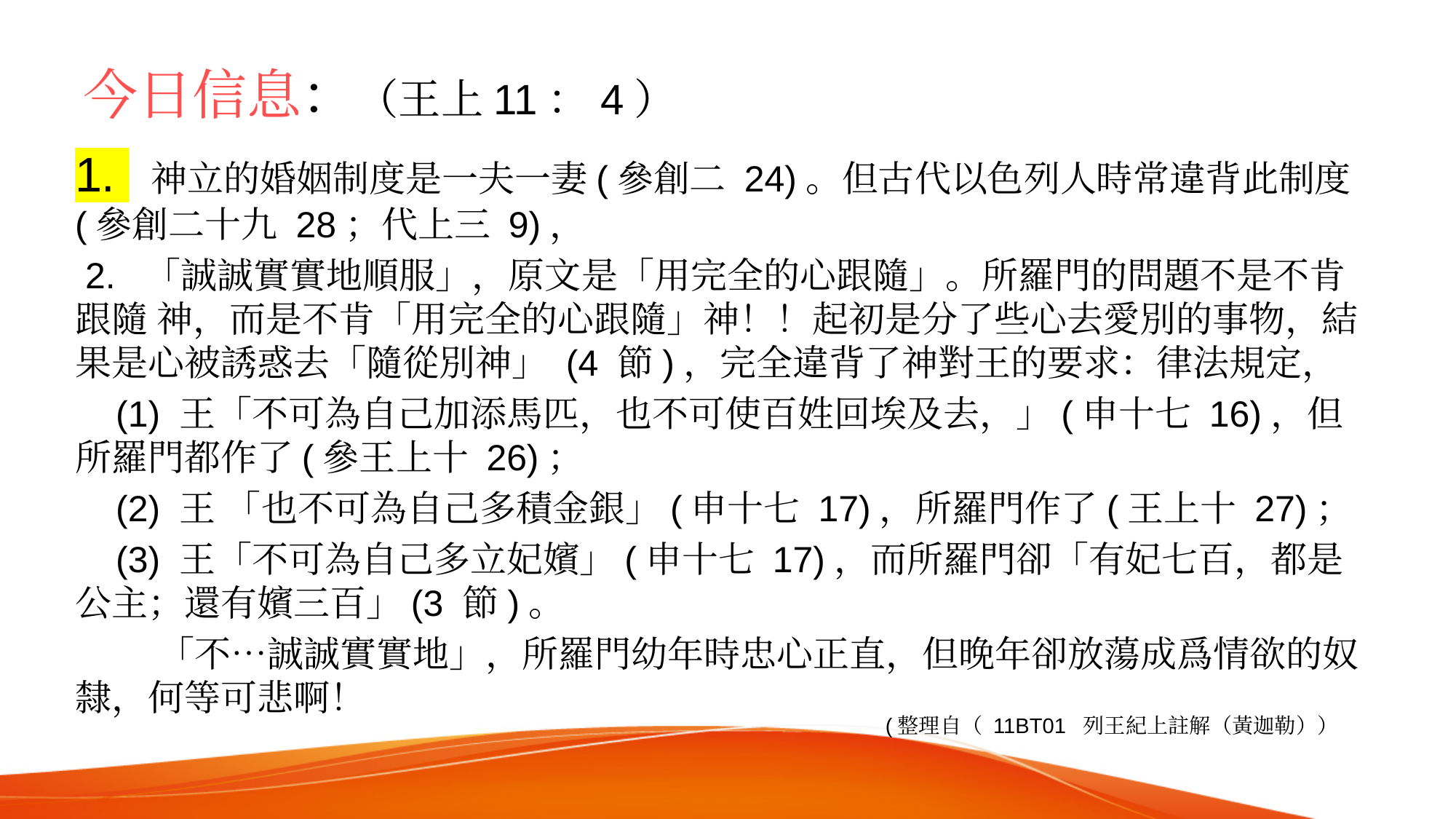

# 今日信息：（王上11：4）
1.  神立的婚姻制度是一夫一妻(參創二 24)。但古代以色列人時常違背此制度(參創二十九 28；代上三 9)，
 2.  「誠誠實實地順服」，原文是「用完全的心跟隨」。所羅門的問題不是不肯跟隨 神，而是不肯「用完全的心跟隨」神！！起初是分了些心去愛別的事物，結果是心被誘惑去「隨從別神」 (4 節)，完全違背了神對王的要求：律法規定，
    (1) 王「不可為自己加添馬匹，也不可使百姓回埃及去，」(申十七 16)，但所羅門都作了(參王上十 26)；
    (2) 王 「也不可為自己多積金銀」(申十七 17)，所羅門作了(王上十 27)；
    (3) 王「不可為自己多立妃嬪」(申十七 17)，而所羅門卻「有妃七百，都是公主；還有嬪三百」(3 節)。
        「不…誠誠實實地」，所羅門幼年時忠心正直，但晚年卻放蕩成爲情欲的奴隸，何等可悲啊！

(整理自（ 11BT01  列王紀上註解（黃迦勒））